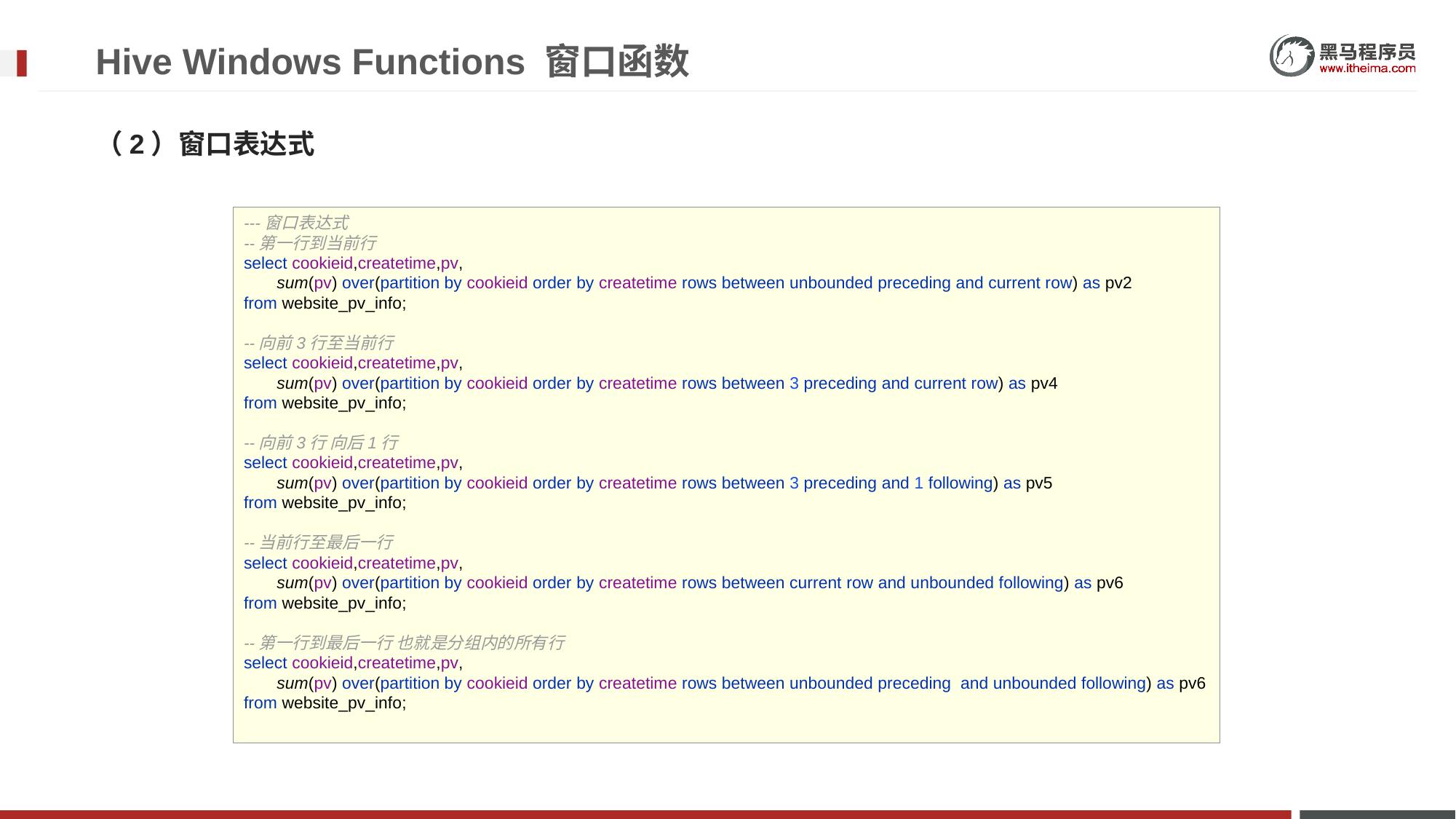

# Hive Windows Functions 窗口函数
（2）窗口表达式
---窗口表达式
--第一行到当前行
select cookieid,createtime,pv,
       sum(pv) over(partition by cookieid order by createtime rows between unbounded preceding and current row) as pv2
from website_pv_info;
--向前3行至当前行
select cookieid,createtime,pv,
       sum(pv) over(partition by cookieid order by createtime rows between 3 preceding and current row) as pv4
from website_pv_info;
--向前3行 向后1行
select cookieid,createtime,pv,
       sum(pv) over(partition by cookieid order by createtime rows between 3 preceding and 1 following) as pv5
from website_pv_info;
--当前行至最后一行
select cookieid,createtime,pv,
       sum(pv) over(partition by cookieid order by createtime rows between current row and unbounded following) as pv6
from website_pv_info;
--第一行到最后一行 也就是分组内的所有行
select cookieid,createtime,pv,
       sum(pv) over(partition by cookieid order by createtime rows between unbounded preceding  and unbounded following) as pv6
from website_pv_info;